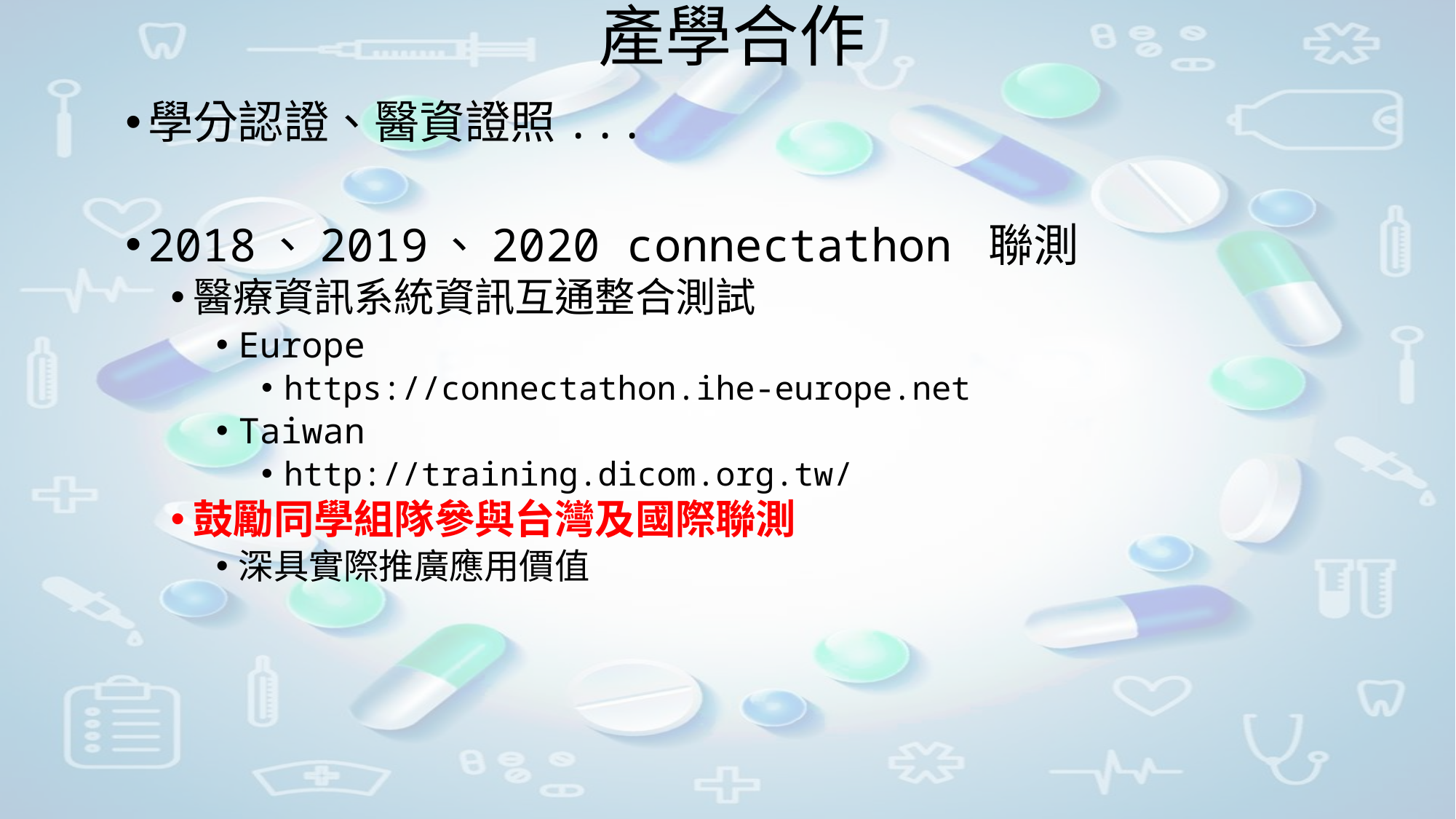

# 產學合作
學分認證、醫資證照...

2018、2019、2020 connectathon 聯測
醫療資訊系統資訊互通整合測試
Europe
https://connectathon.ihe-europe.net
Taiwan
http://training.dicom.org.tw/
鼓勵同學組隊參與台灣及國際聯測
深具實際推廣應用價值